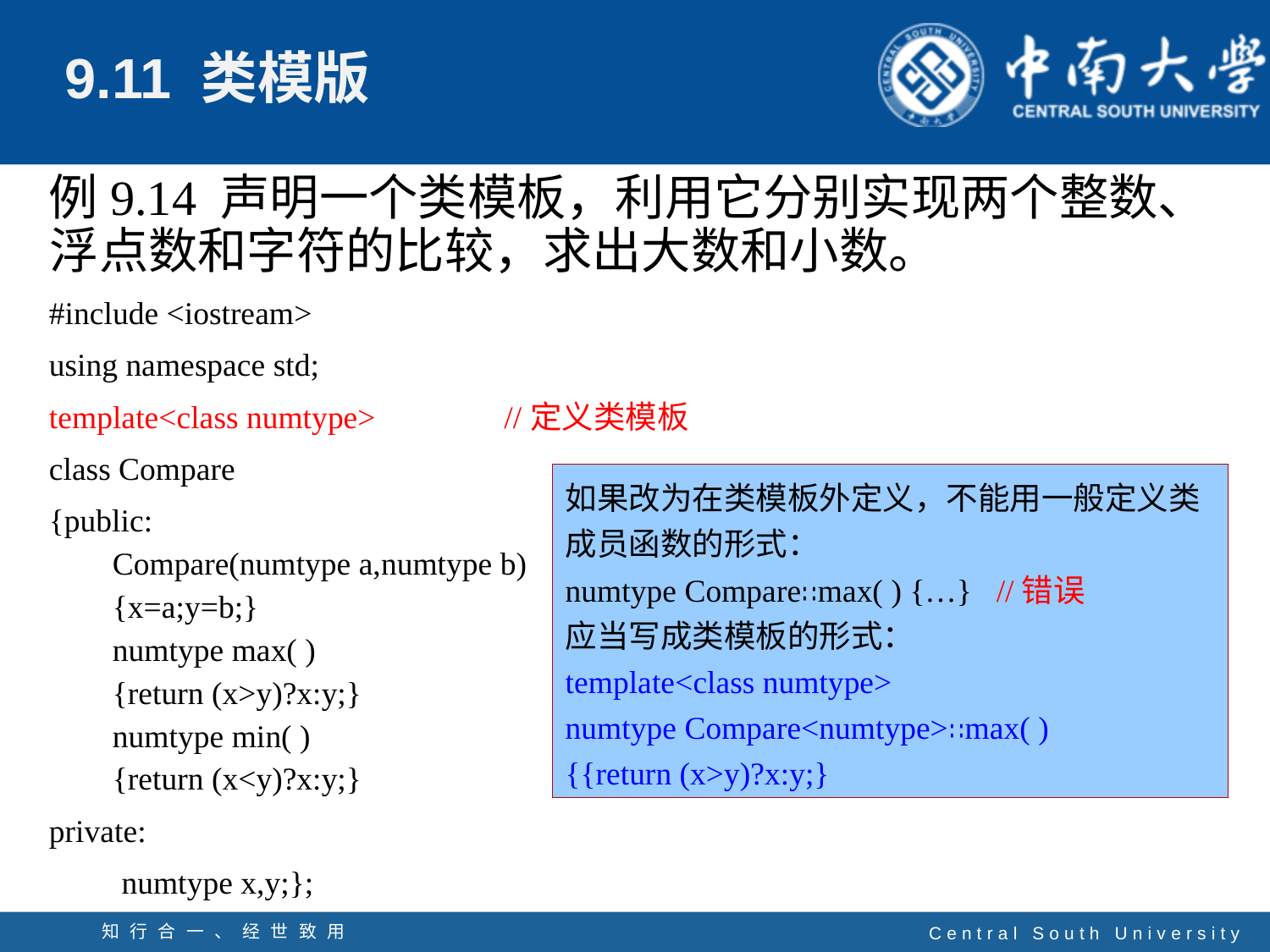

例9.14 声明一个类模板，利用它分别实现两个整数、浮点数和字符的比较，求出大数和小数。
#include <iostream>
using namespace std;
template<class numtype>                //定义类模板
class Compare
{public:
Compare(numtype a,numtype b)
{x=a;y=b;}
numtype max( )
{return (x>y)?x:y;}
numtype min( )
{return (x<y)?x:y;}
private:
         numtype x,y;};

如果改为在类模板外定义，不能用一般定义类成员函数的形式：
numtype Compare∷max( ) {…}   //错误
应当写成类模板的形式：
template<class numtype>
numtype Compare<numtype>∷max( )
{{return (x>y)?x:y;}

知行合一、经世致用
自强不息 厚德载物
Central South University